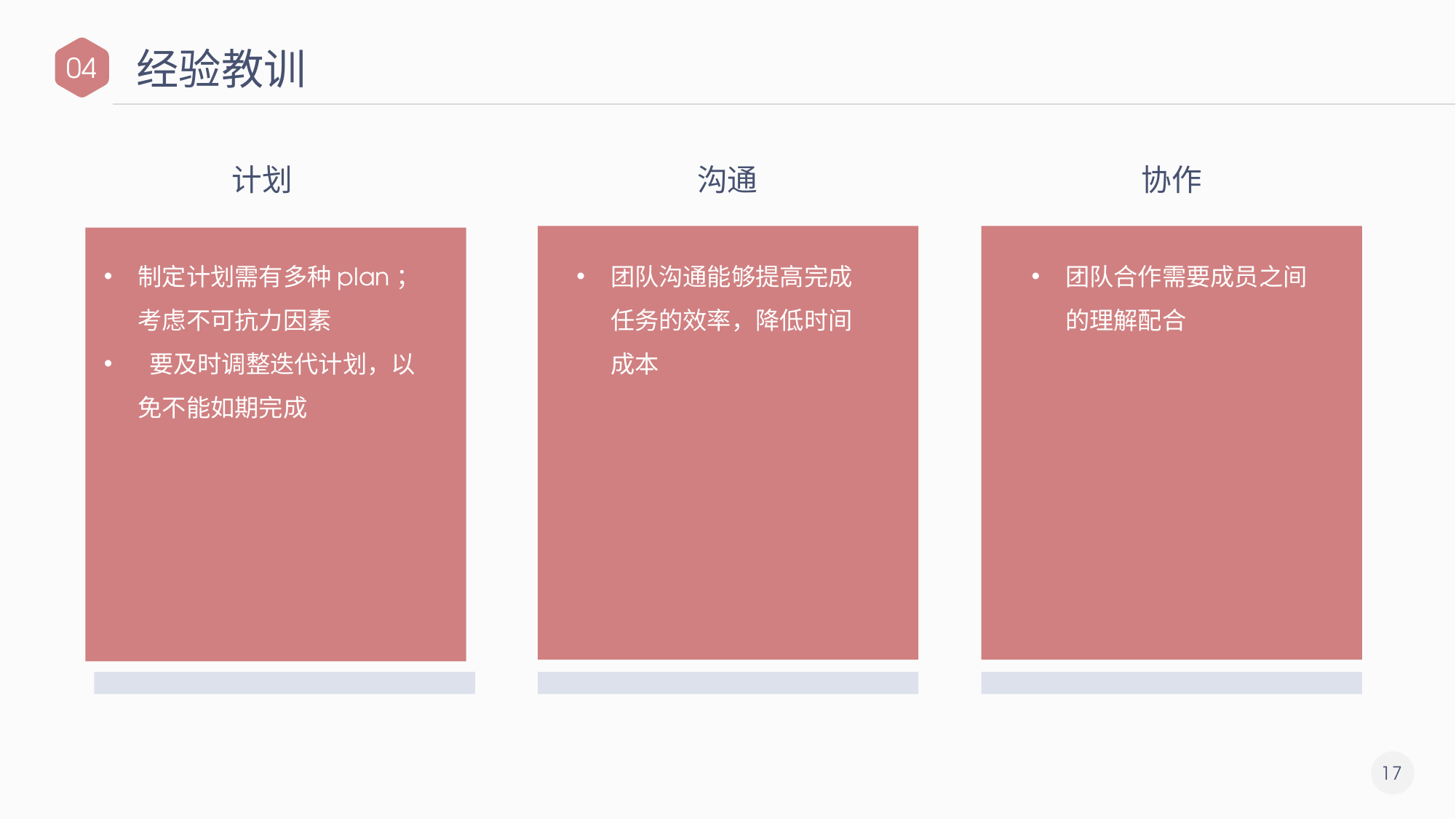

经验教训
04
计划
沟通
协作

制定计划需有多种plan；考虑不可抗力因素
 要及时调整迭代计划，以免不能如期完成
团队沟通能够提高完成任务的效率，降低时间成本
团队合作需要成员之间的理解配合